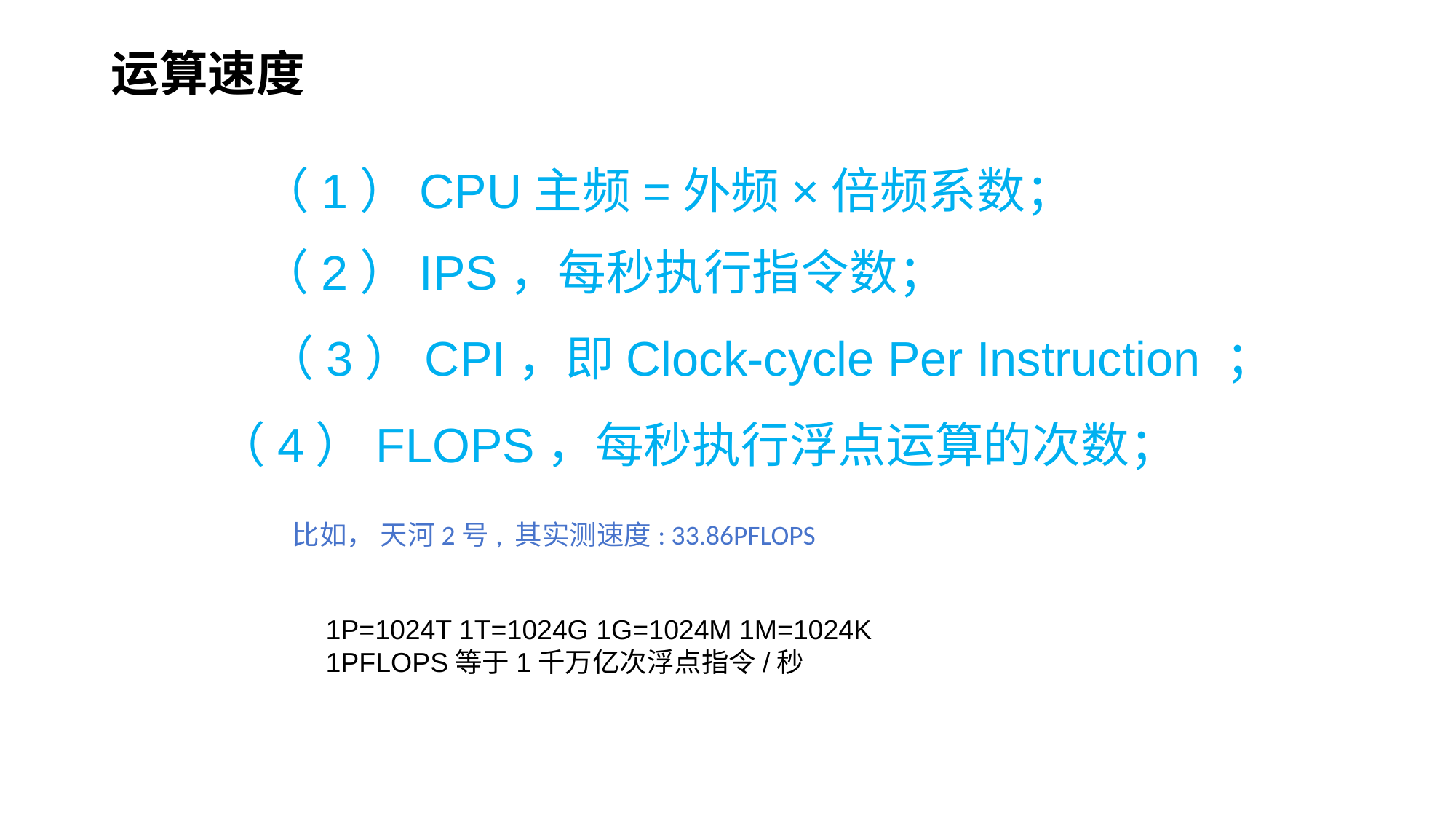

# 运算速度
（1）CPU主频=外频×倍频系数；
（2）IPS，每秒执行指令数；
（3）CPI，即Clock-cycle Per Instruction ；
（4）FLOPS，每秒执行浮点运算的次数；
比如， 天河2号, 其实测速度: 33.86PFLOPS
1P=1024T 1T=1024G 1G=1024M 1M=1024K
1PFLOPS等于1千万亿次浮点指令/秒